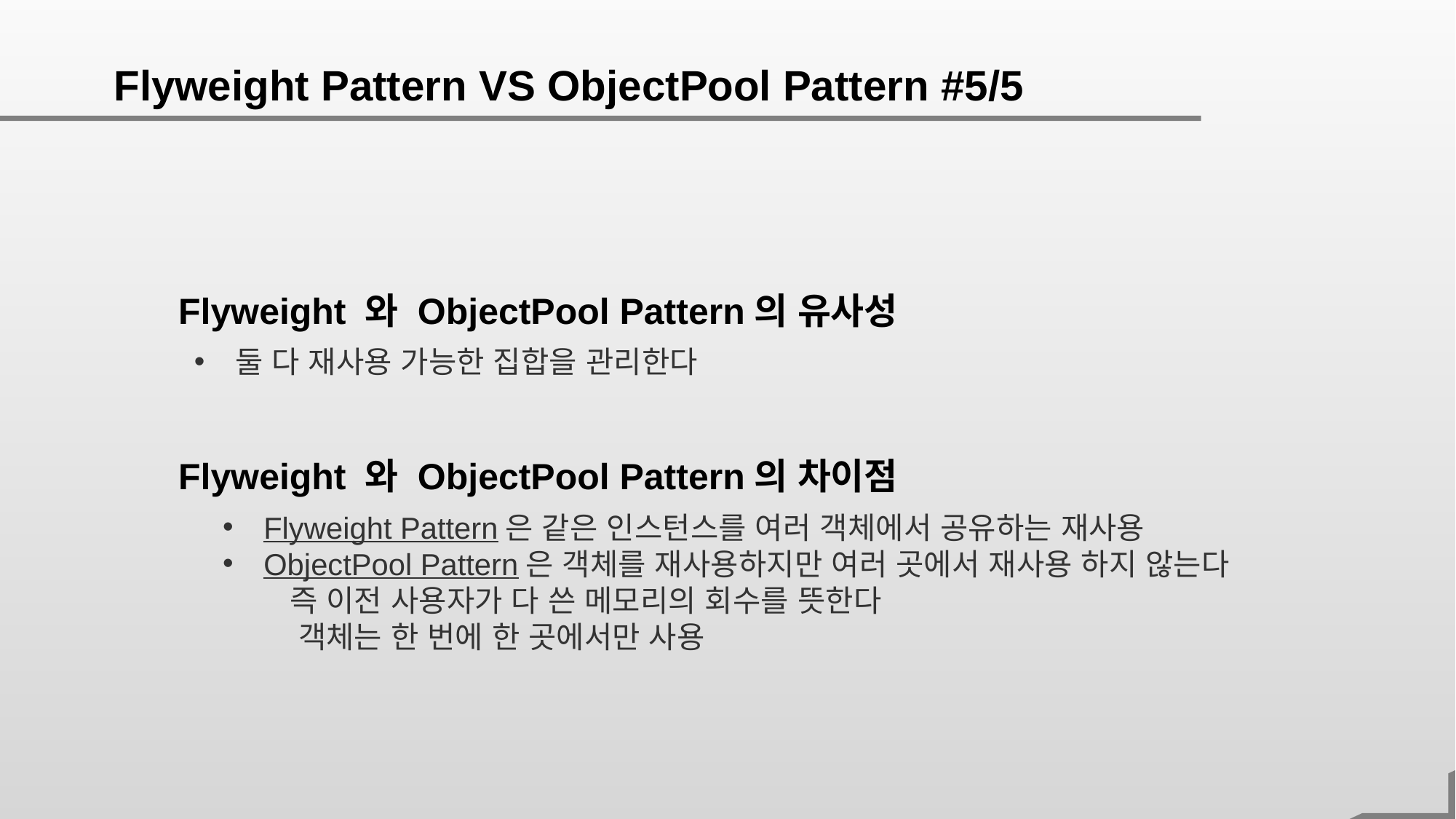

Flyweight Pattern VS ObjectPool Pattern #5/5

Flyweight 와 ObjectPool Pattern의 유사성
둘 다 재사용 가능한 집합을 관리한다
Flyweight 와 ObjectPool Pattern의 차이점
Flyweight Pattern은 같은 인스턴스를 여러 객체에서 공유하는 재사용
ObjectPool Pattern은 객체를 재사용하지만 여러 곳에서 재사용 하지 않는다
       즉 이전 사용자가 다 쓴 메모리의 회수를 뜻한다
        객체는 한 번에 한 곳에서만 사용